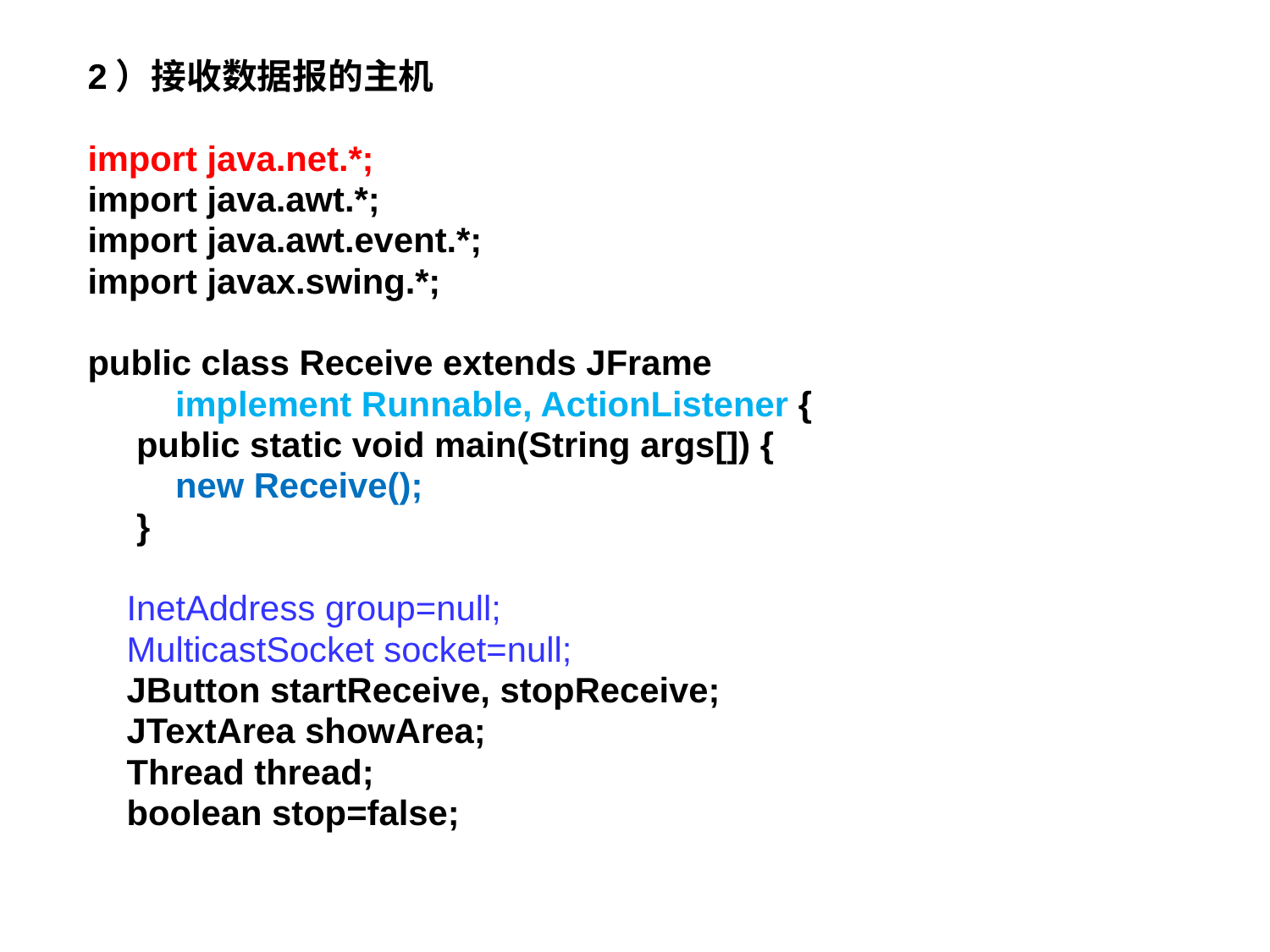

2）接收数据报的主机

import java.net.*;
import java.awt.*;
import java.awt.event.*;
import javax.swing.*;

public class Receive extends JFrame
         implement Runnable, ActionListener {
     public static void main(String args[]) {
         new Receive();
     }

    InetAddress group=null;
    MulticastSocket socket=null;
    JButton startReceive, stopReceive;
    JTextArea showArea;
    Thread thread;
    boolean stop=false;